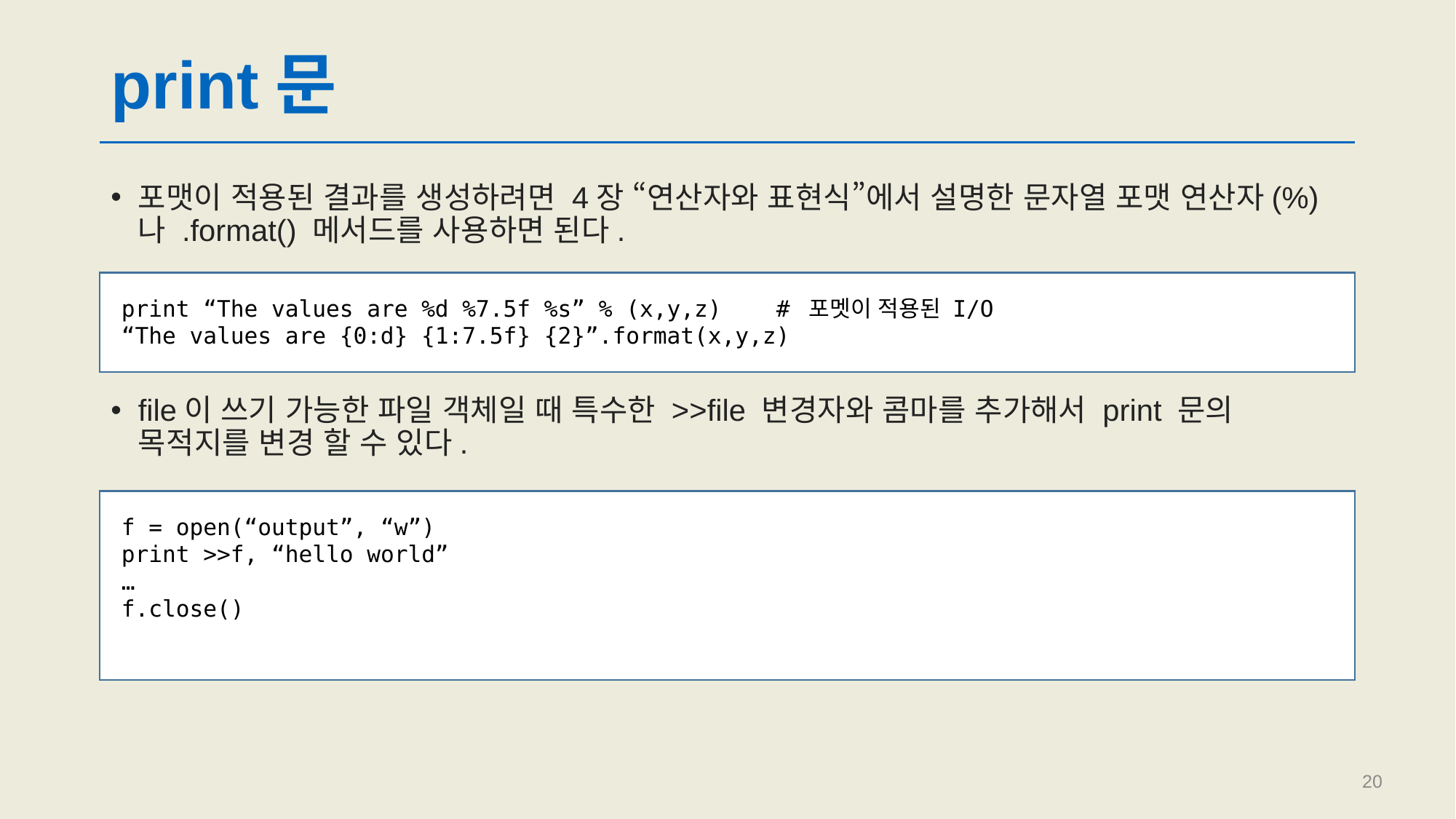

# print문
포맷이 적용된 결과를 생성하려면 4장 “연산자와 표현식”에서 설명한 문자열 포맷 연산자(%)나 .format() 메서드를 사용하면 된다.
print “The values are %d %7.5f %s” % (x,y,z)	# 포멧이 적용된 I/O
“The values are {0:d} {1:7.5f} {2}”.format(x,y,z)
file이 쓰기 가능한 파일 객체일 때 특수한 >>file 변경자와 콤마를 추가해서 print 문의 목적지를 변경 할 수 있다.
f = open(“output”, “w”)
print >>f, “hello world”
…
f.close()
20